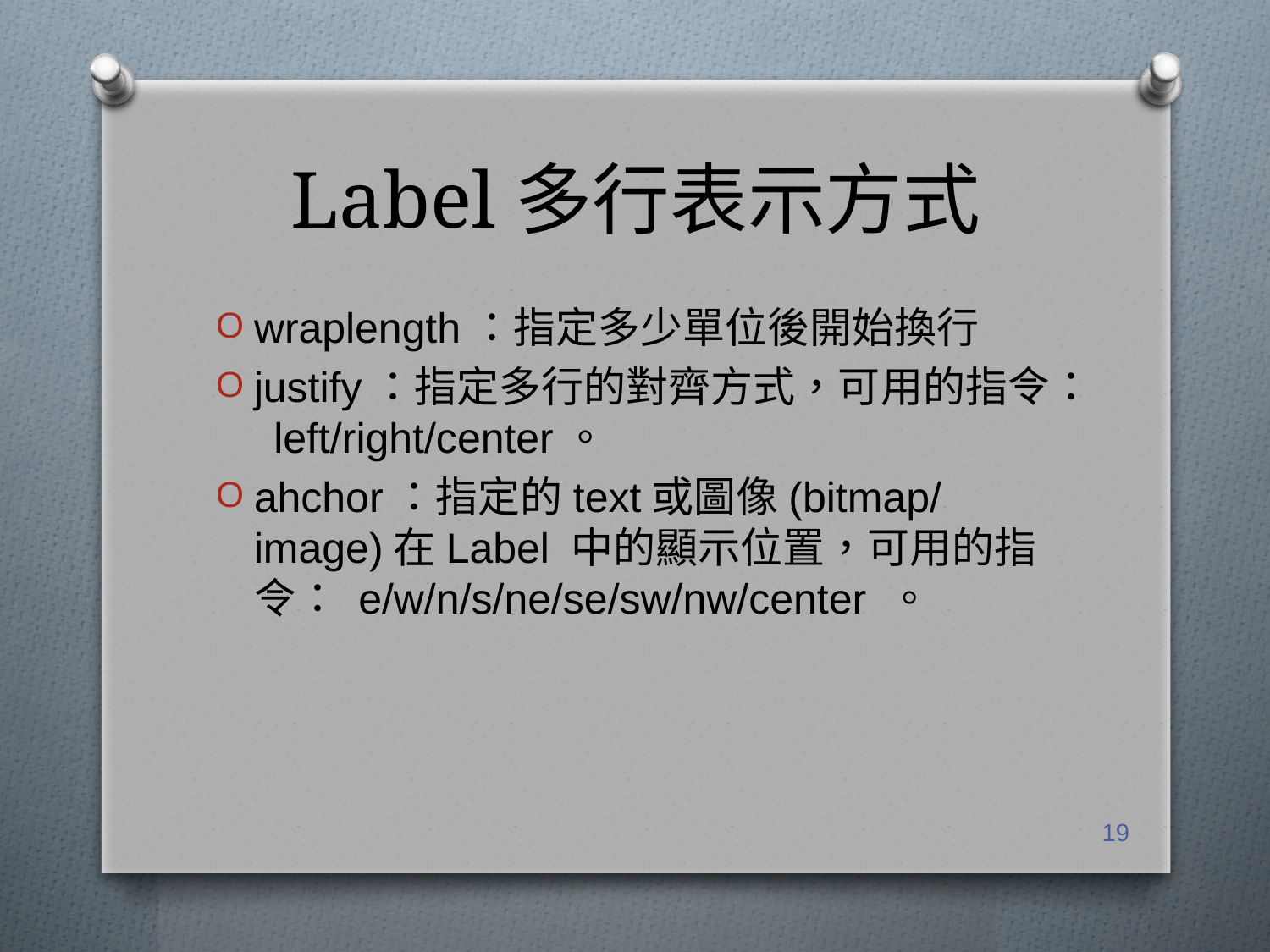

# Label多行表示方式
wraplength：指定多少單位後開始換行
justify：指定多行的對齊方式，可用的指令： left/right/center。
ahchor：指定的text或圖像(bitmap/image)在Label 中的顯示位置，可用的指令： e/w/n/s/ne/se/sw/nw/center 。
19